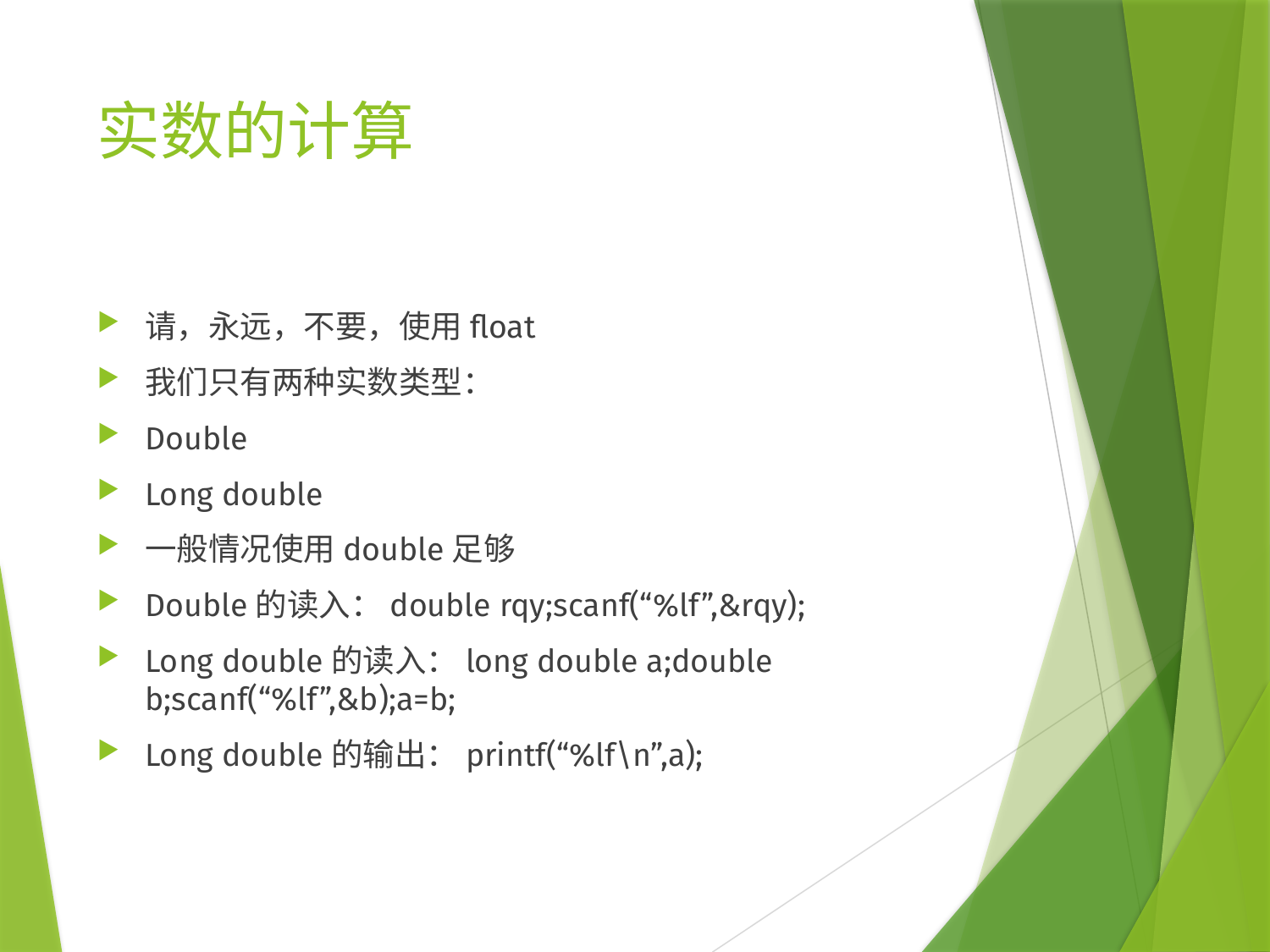

# 实数的计算
请，永远，不要，使用float
我们只有两种实数类型：
Double
Long double
一般情况使用double足够
Double的读入：double rqy;scanf(“%lf”,&rqy);
Long double的读入：long double a;double b;scanf(“%lf”,&b);a=b;
Long double的输出：printf(“%lf\n”,a);